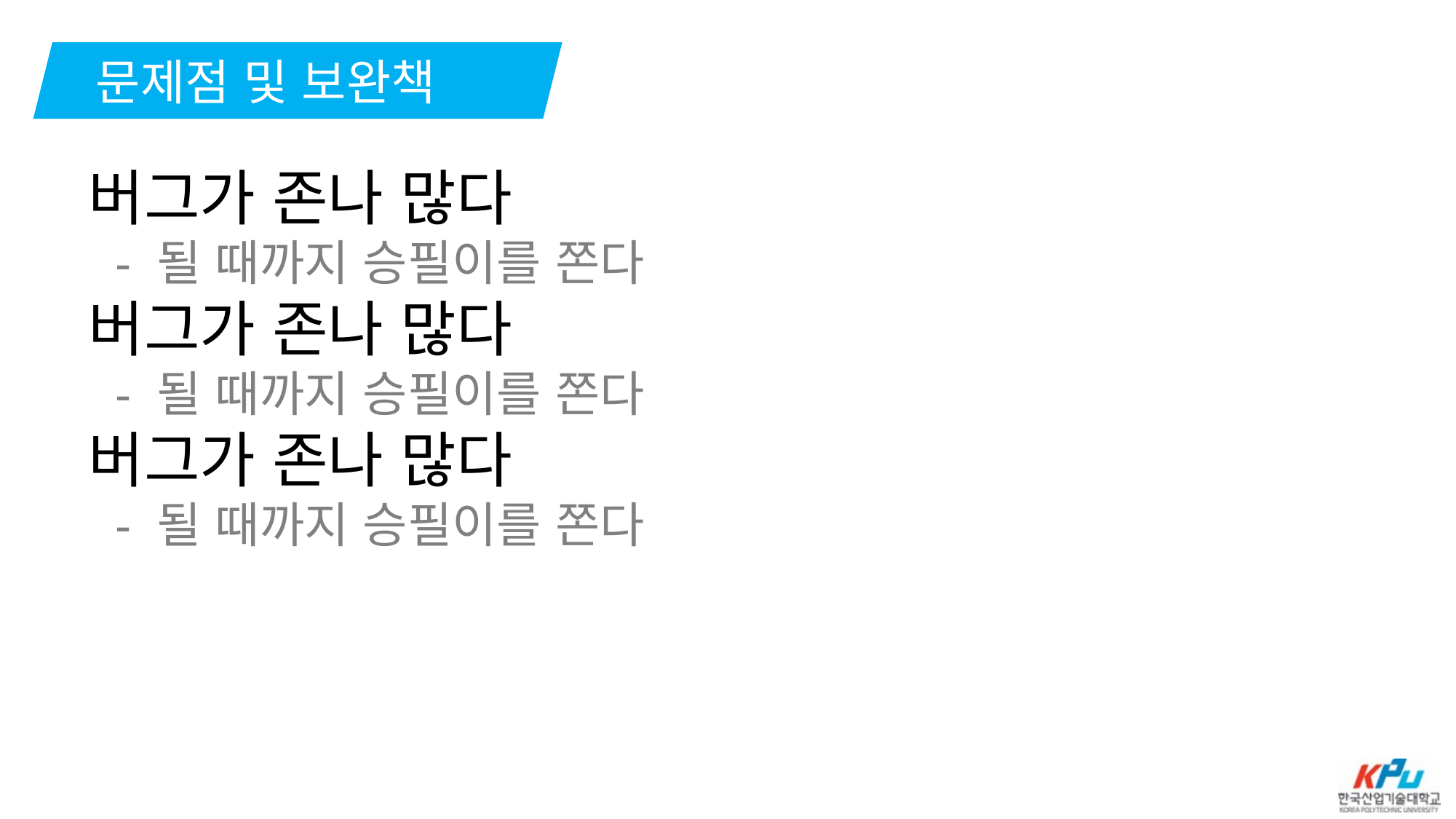

문제점 및 보완책
버그가 존나 많다
  - 될 때까지 승필이를 쫀다
버그가 존나 많다
  - 될 때까지 승필이를 쫀다
버그가 존나 많다
  - 될 때까지 승필이를 쫀다